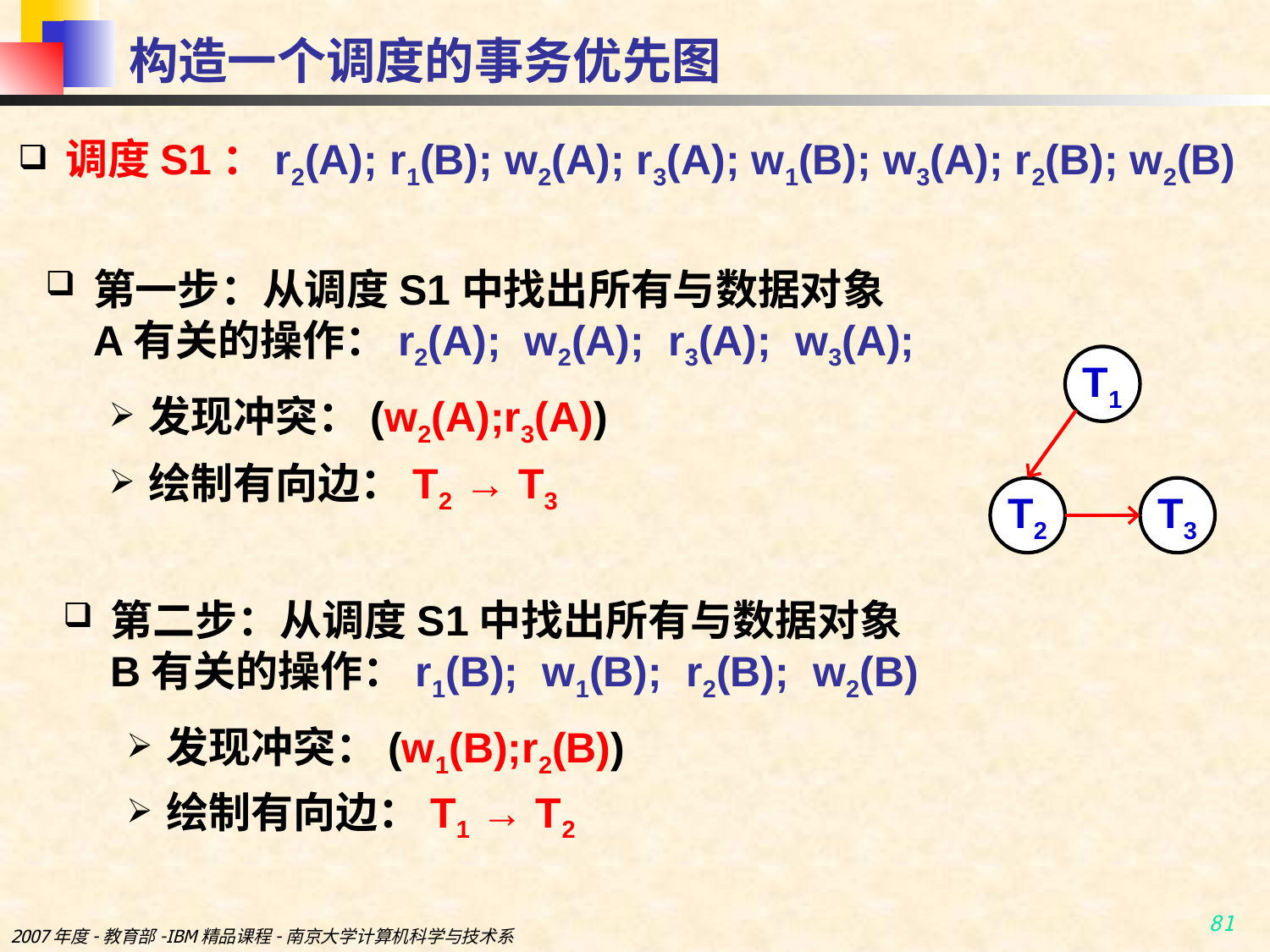

# 构造一个调度的事务优先图
调度S1：r2(A); r1(B); w2(A); r3(A); w1(B); w3(A); r2(B); w2(B)
第一步：从调度S1中找出所有与数据对象A有关的操作：r2(A);  w2(A);  r3(A);  w3(A);
T1
T2
T3
发现冲突：(w2(A);r3(A))
绘制有向边：T2 → T3
第二步：从调度S1中找出所有与数据对象B有关的操作：r1(B);  w1(B);  r2(B);  w2(B)
发现冲突：(w1(B);r2(B))
绘制有向边：T1 → T2
81